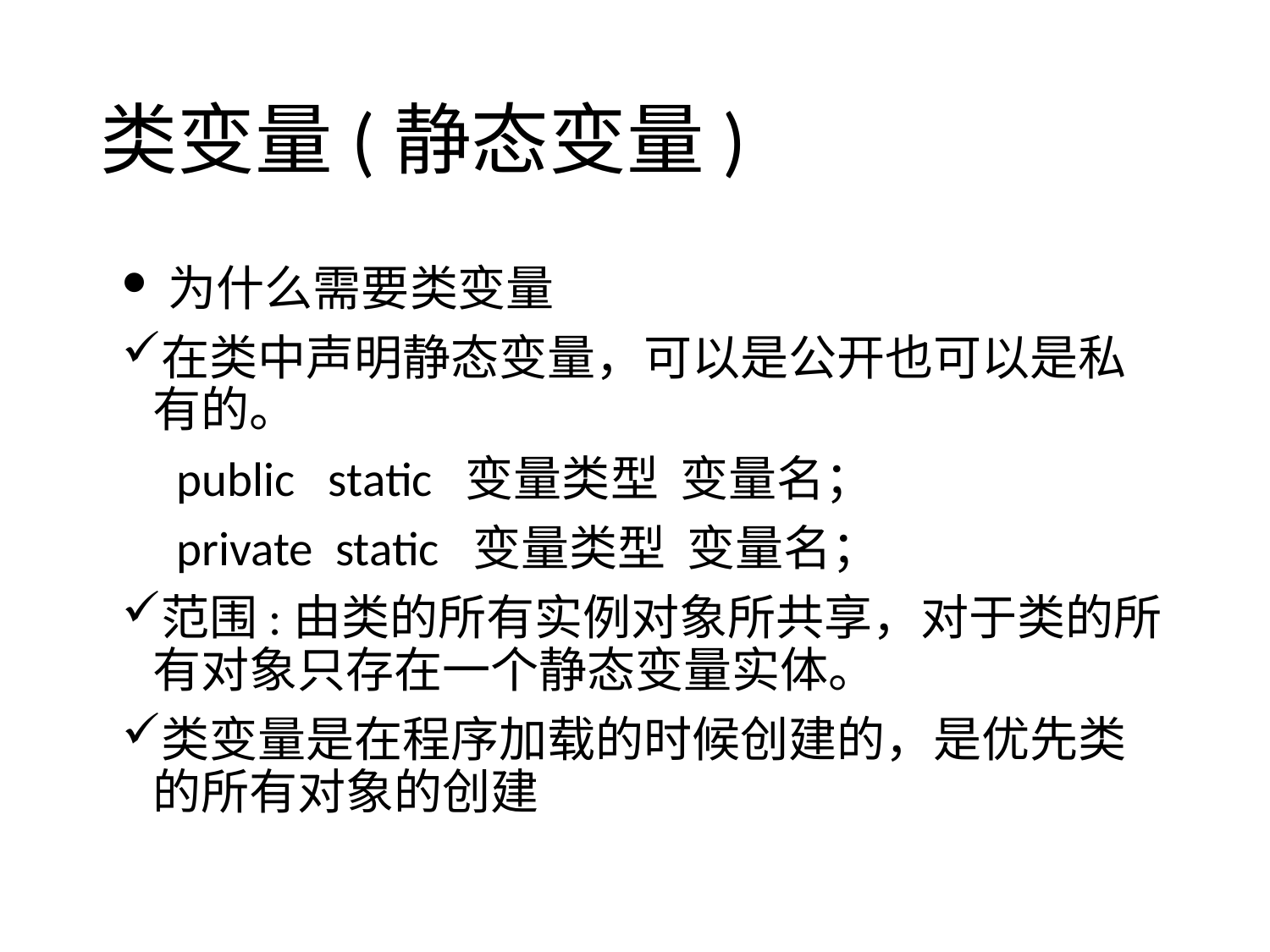

# 类变量(静态变量)
为什么需要类变量
在类中声明静态变量，可以是公开也可以是私有的。
     public   static  变量类型  变量名；
     private  static  变量类型  变量名；
范围:由类的所有实例对象所共享，对于类的所有对象只存在一个静态变量实体。
类变量是在程序加载的时候创建的，是优先类的所有对象的创建